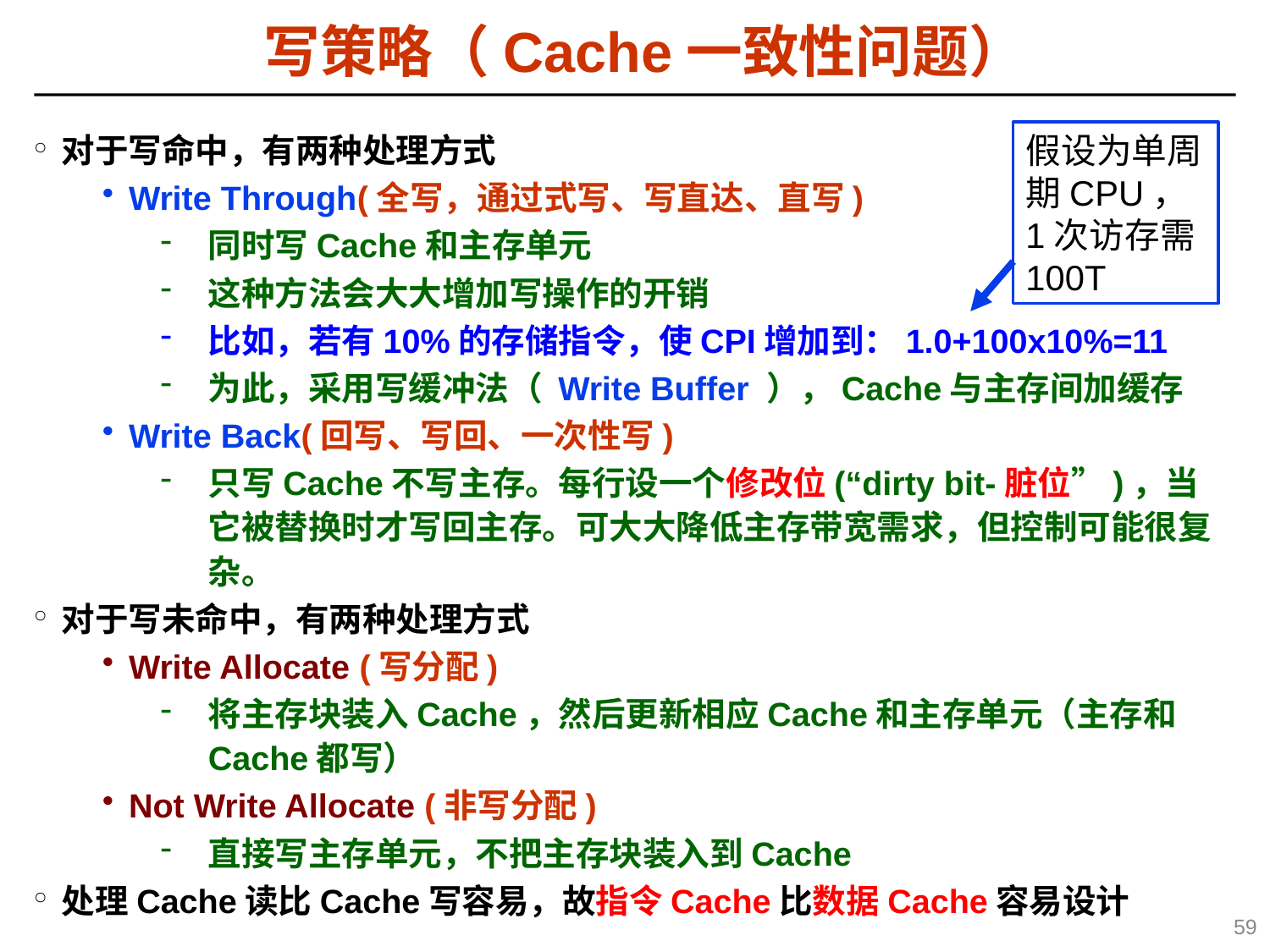

写策略（Cache一致性问题）
对于写命中，有两种处理方式
Write Through(全写，通过式写、写直达、直写)
同时写Cache和主存单元
这种方法会大大增加写操作的开销
比如，若有10%的存储指令，使CPI增加到：1.0+100x10%=11
为此，采用写缓冲法（ Write Buffer ），Cache与主存间加缓存
Write Back(回写、写回、一次性写)
只写Cache不写主存。每行设一个修改位(“dirty bit-脏位”)，当它被替换时才写回主存。可大大降低主存带宽需求，但控制可能很复杂。
对于写未命中，有两种处理方式
Write Allocate (写分配)
将主存块装入Cache，然后更新相应Cache和主存单元（主存和Cache都写）
Not Write Allocate (非写分配)
直接写主存单元，不把主存块装入到Cache
处理Cache读比Cache写容易，故指令Cache比数据Cache容易设计
假设为单周期CPU，1次访存需100T
59